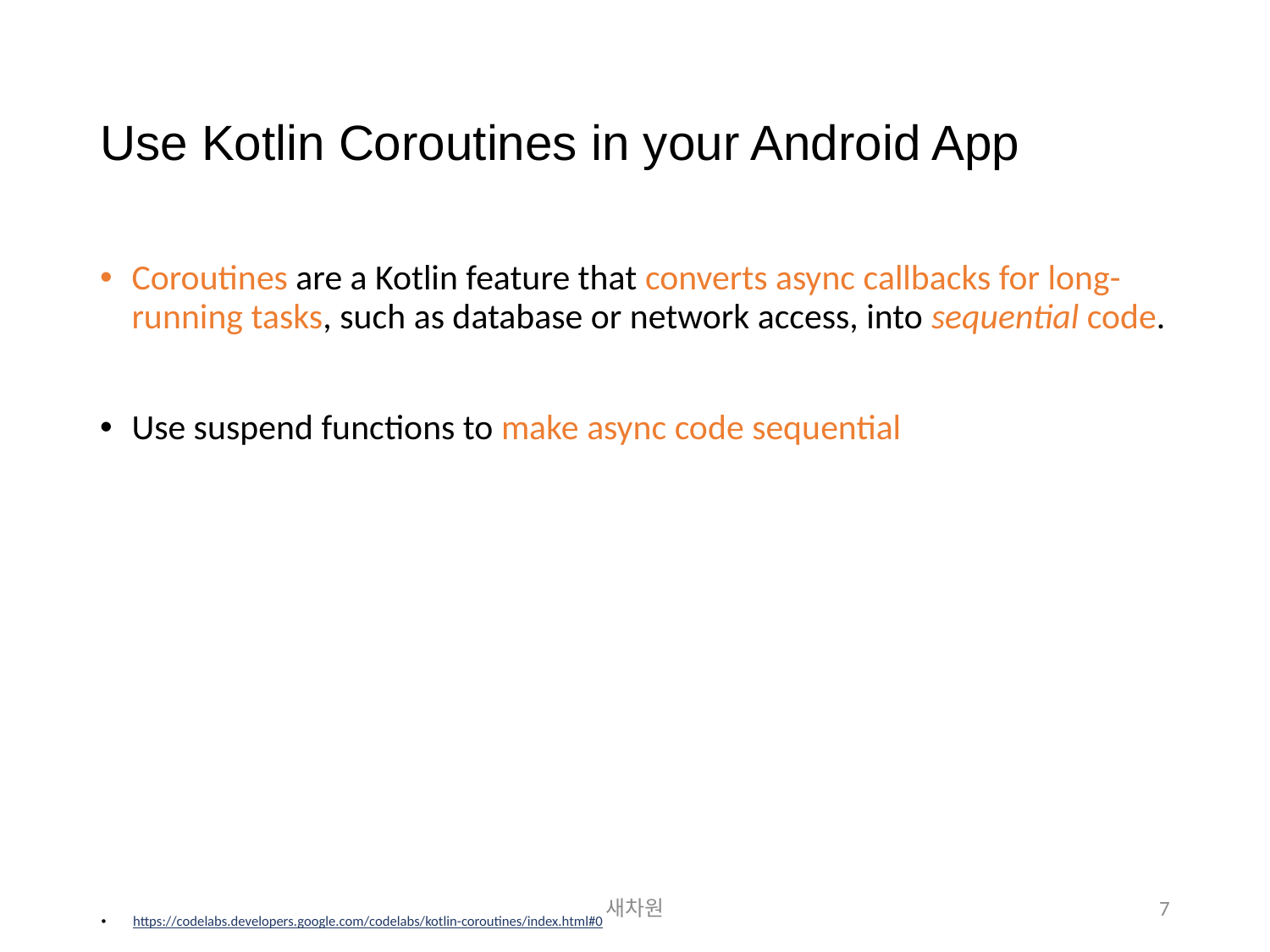

Use Kotlin Coroutines in your Android App
Coroutines are a Kotlin feature that converts async callbacks for long-running tasks, such as database or network access, into sequential code.

Use suspend functions to make async code sequential
https://codelabs.developers.google.com/codelabs/kotlin-coroutines/index.html#0
새차원
7